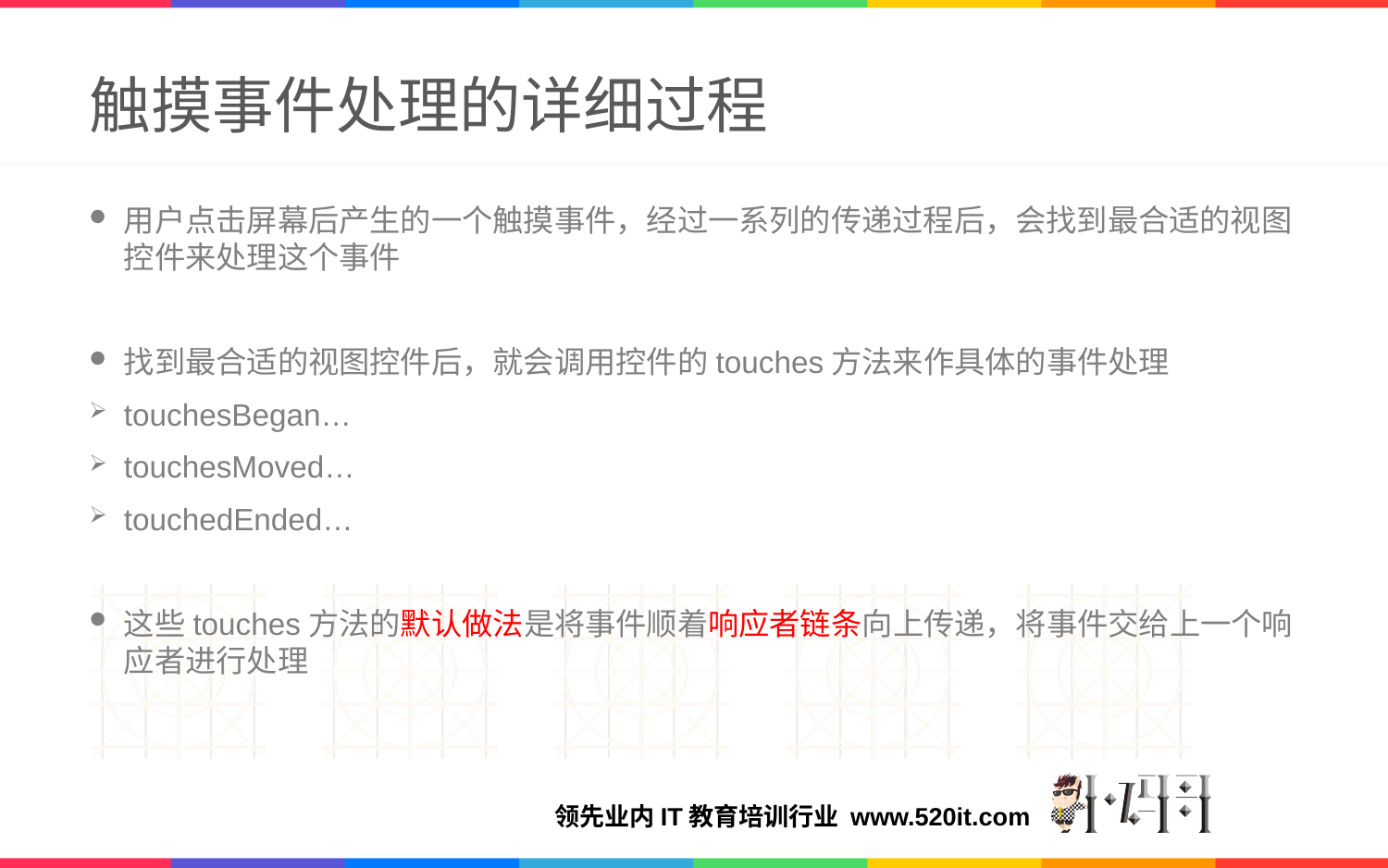

# 触摸事件处理的详细过程
用户点击屏幕后产生的一个触摸事件，经过一系列的传递过程后，会找到最合适的视图控件来处理这个事件

找到最合适的视图控件后，就会调用控件的touches方法来作具体的事件处理
touchesBegan…
touchesMoved…
touchedEnded…

这些touches方法的默认做法是将事件顺着响应者链条向上传递，将事件交给上一个响应者进行处理